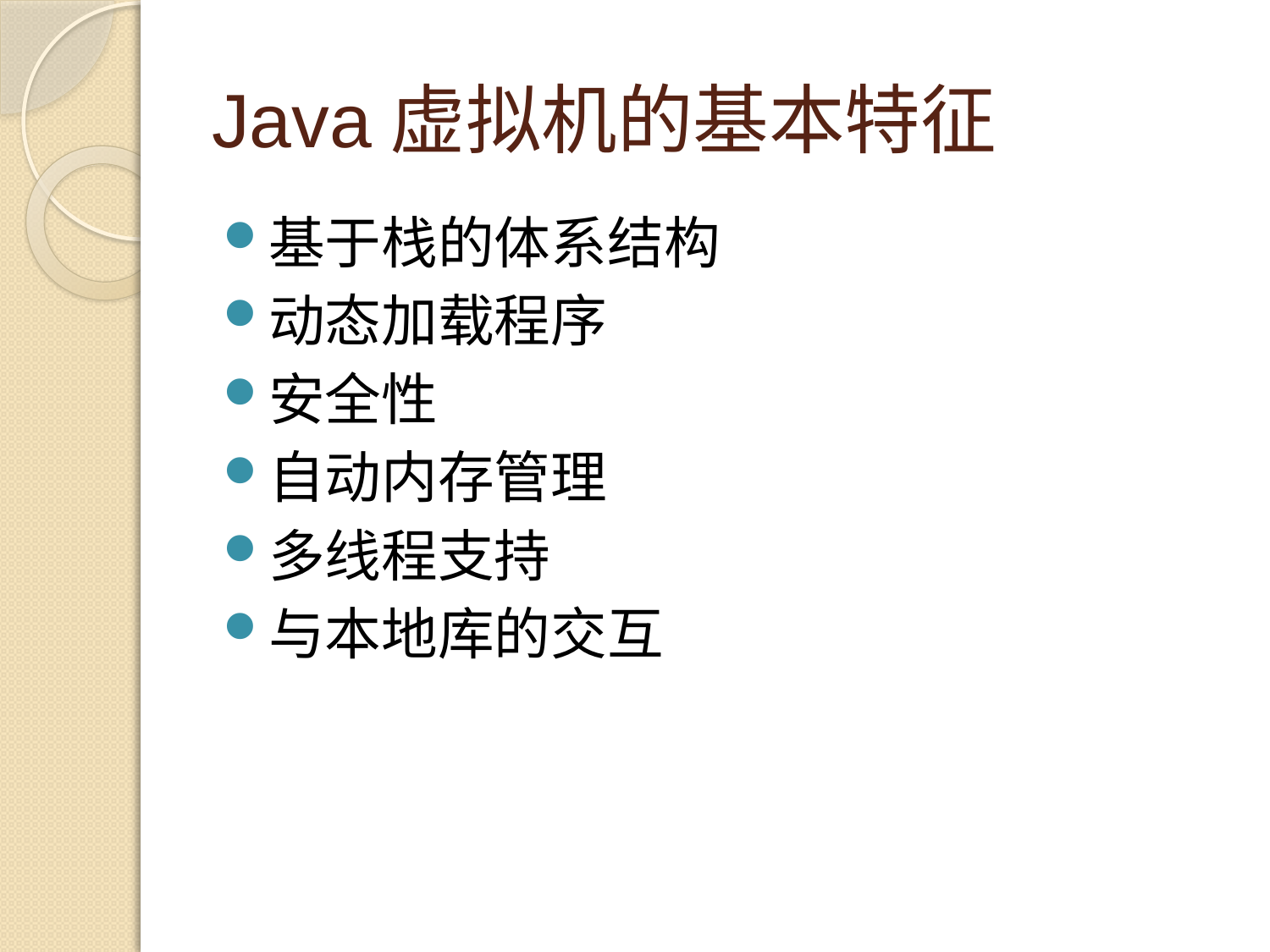

# Java虚拟机的基本特征
基于栈的体系结构
动态加载程序
安全性
自动内存管理
多线程支持
与本地库的交互